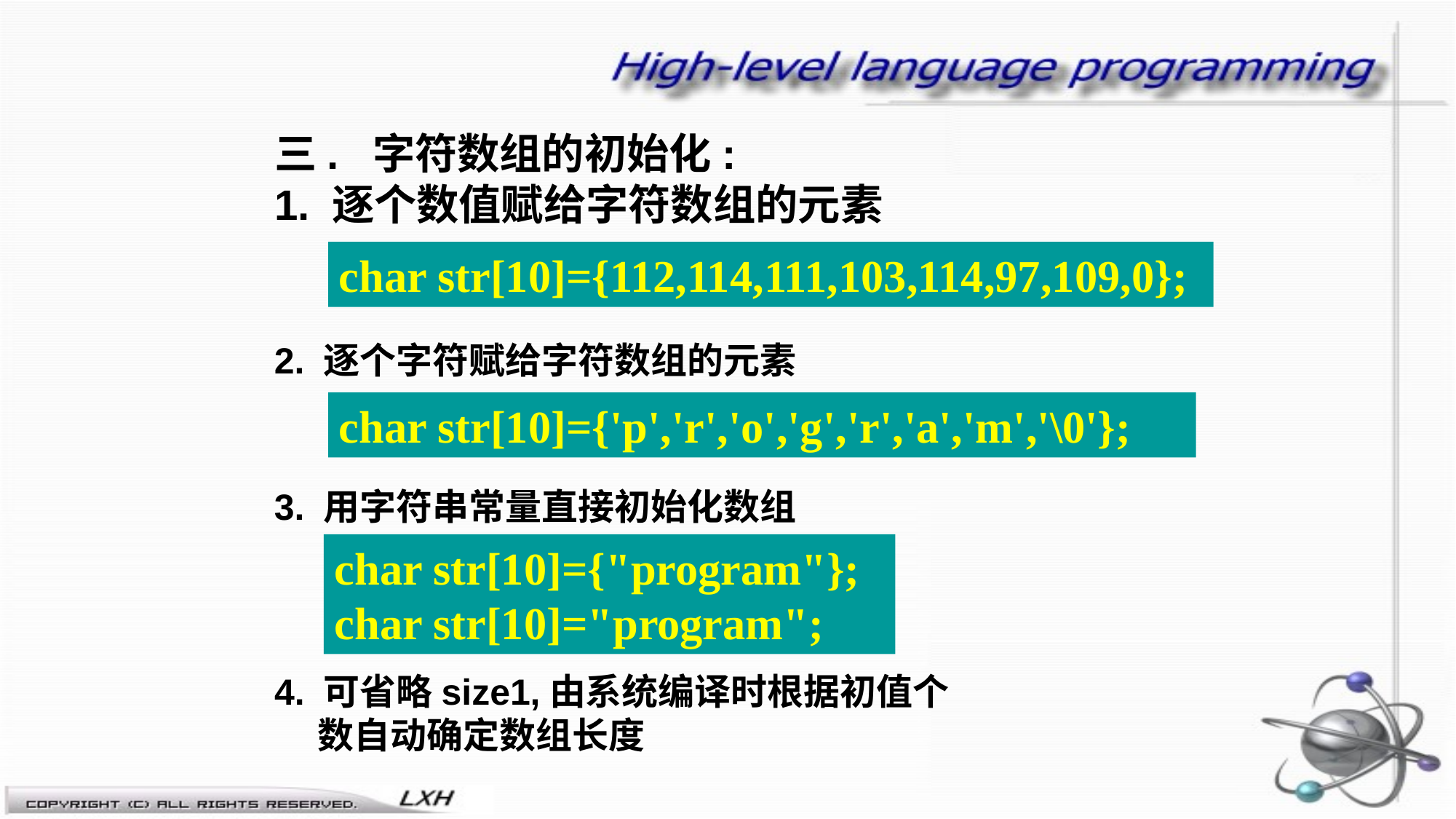

三.  字符数组的初始化:
1. 逐个数值赋给字符数组的元素
char str[10]={112,114,111,103,114,97,109,0};
2. 逐个字符赋给字符数组的元素
char str[10]={'p','r','o','g','r','a','m','\0'};
3. 用字符串常量直接初始化数组
char str[10]={"program"};
char str[10]="program";
4. 可省略size1,由系统编译时根据初值个数自动确定数组长度